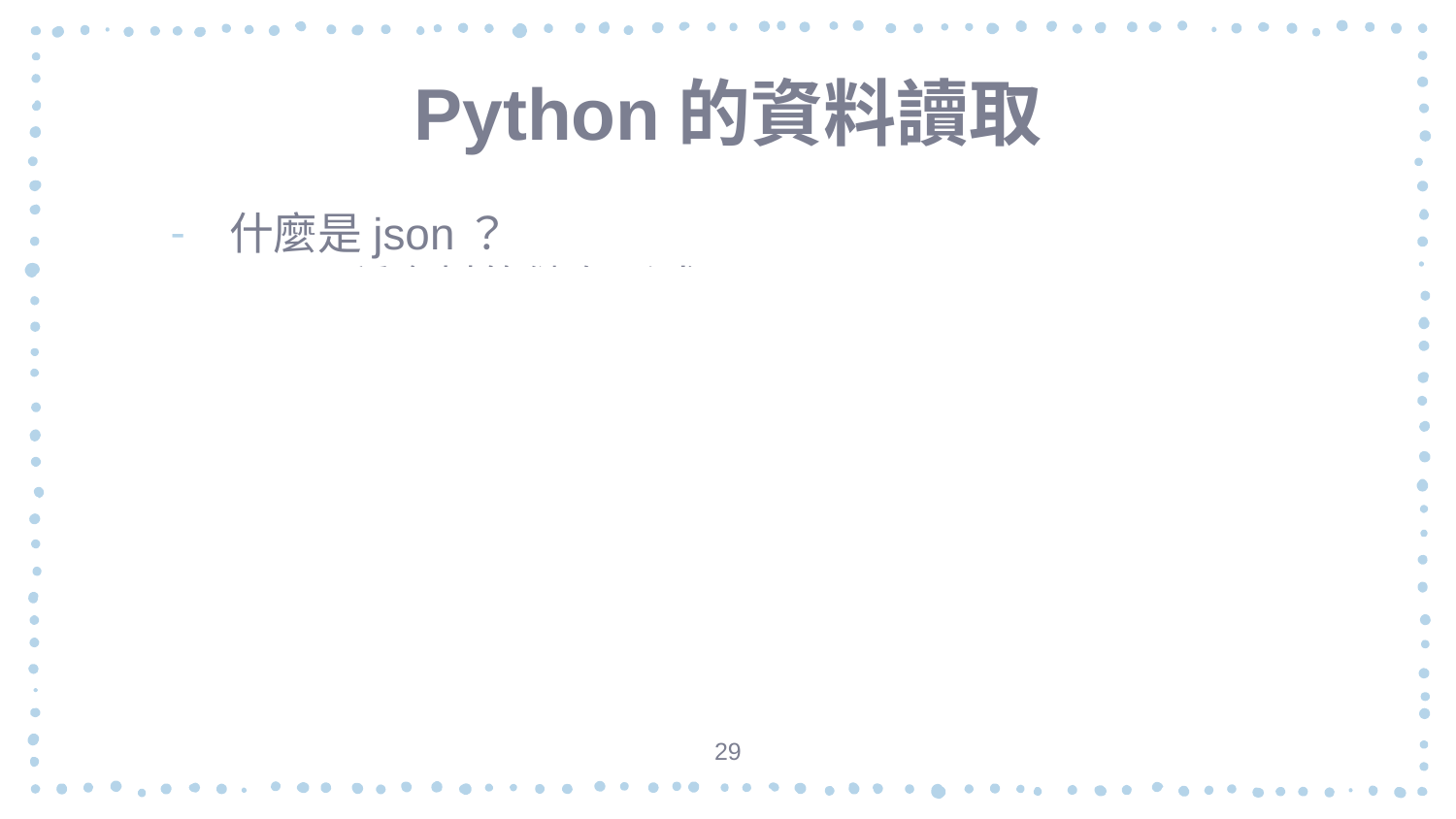

# Python的資料讀取
什麼是json？
一種資料的儲存形式
源自於JavaScript的物件表示法
易讀易寫，檔案小
由name 跟 value 組成
value值可以是：數字、字串、布林、陣列、物件或是空值(NULL)

29